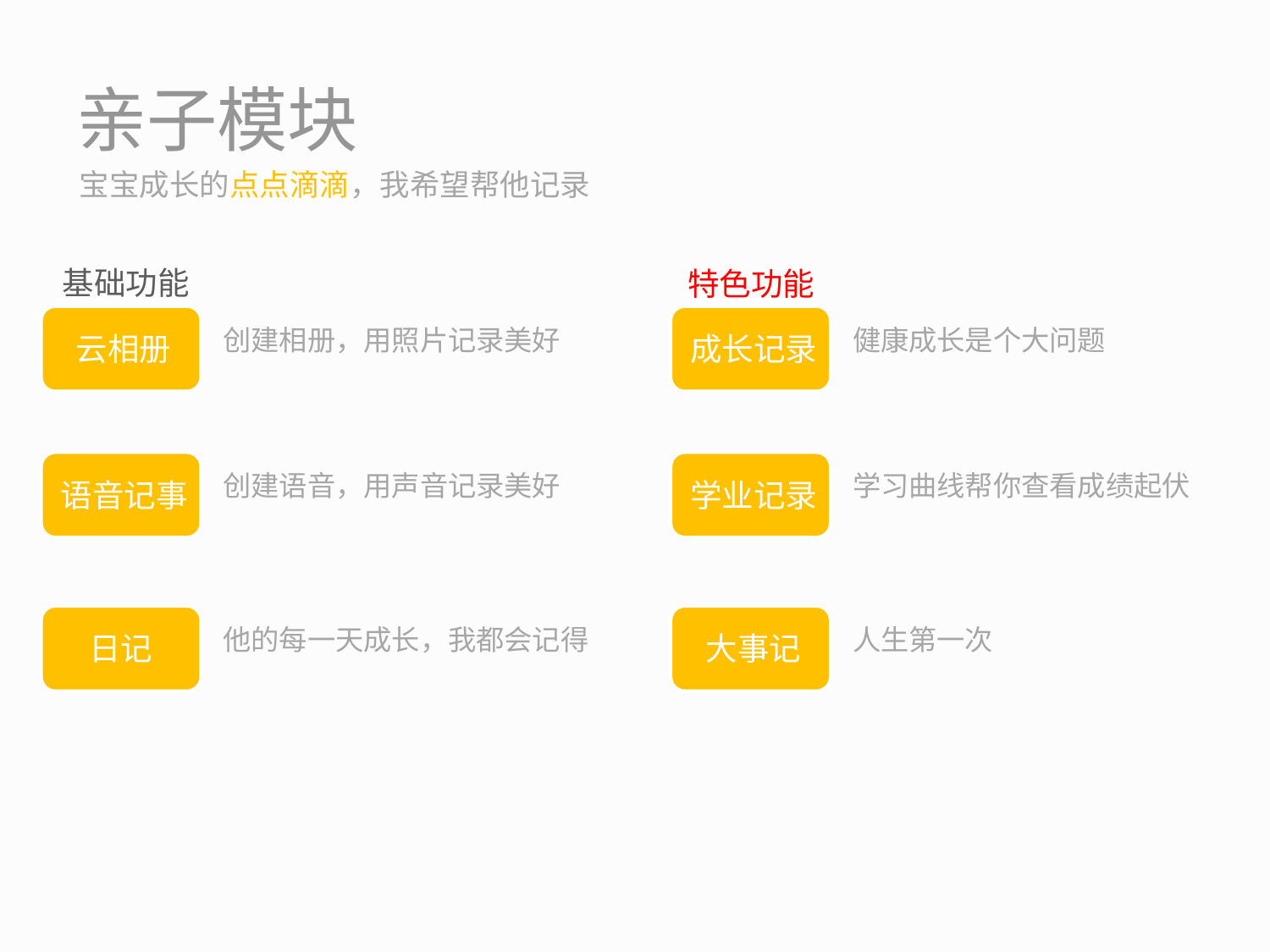

# 亲子模块
宝宝成长的点点滴滴，我希望帮他记录
基础功能
特色功能

创建相册，用照片记录美好

健康成长是个大问题

云相册
成长记录

创建语音，用声音记录美好

学习曲线帮你查看成绩起伏

语音记事
学业记录

他的每一天成长，我都会记得

人生第一次

日记
大事记